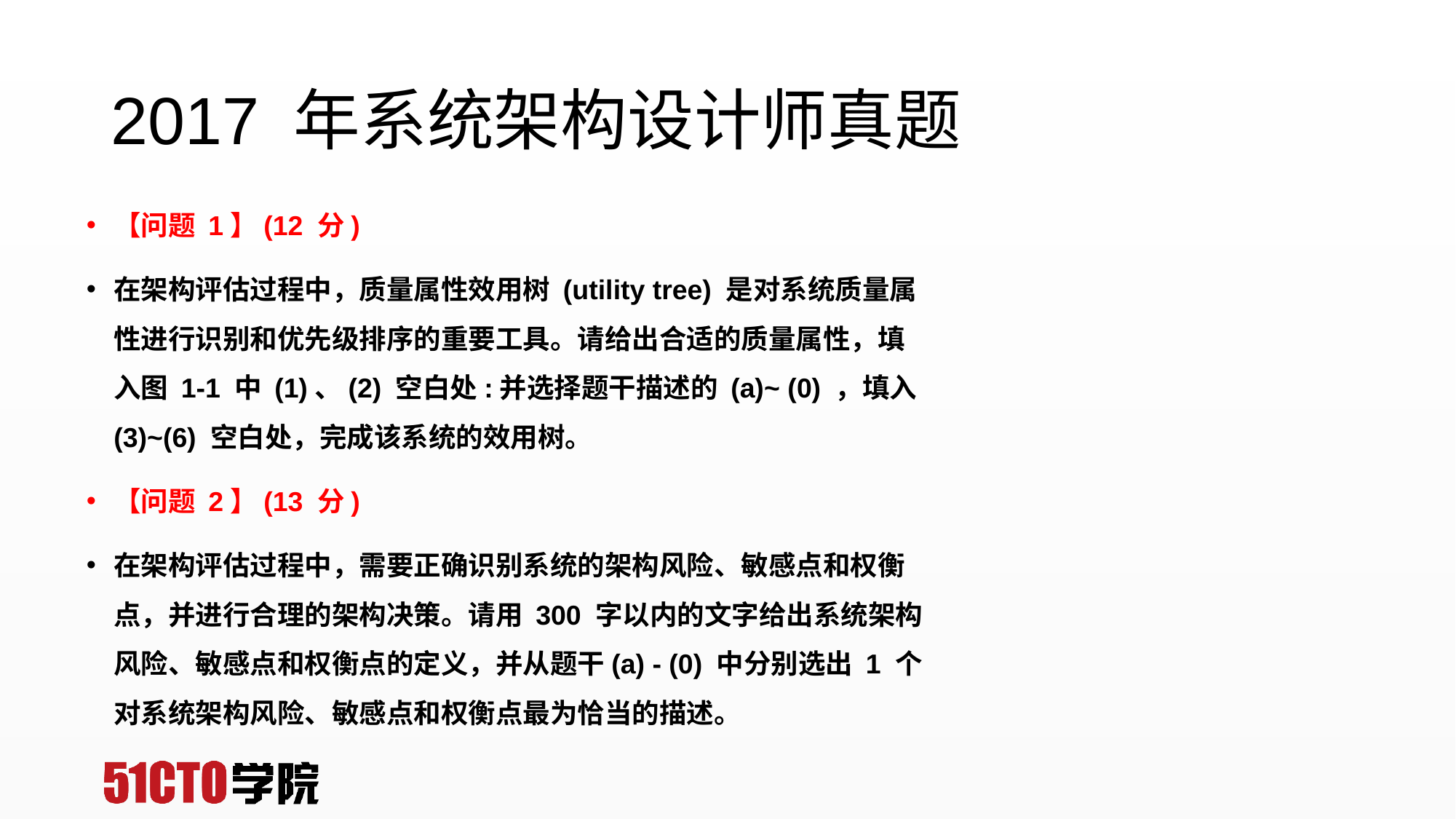

# 2017 年系统架构设计师真题
【问题 1】(12 分)
在架构评估过程中，质量属性效用树 (utility tree) 是对系统质量属性进行识别和优先级排序的重要工具。请给出合适的质量属性，填入图 1-1 中 (1)、(2) 空白处:并选择题干描述的 (a)~ (0) ，填入(3)~(6) 空白处，完成该系统的效用树。
【问题 2】(13 分)
在架构评估过程中，需要正确识别系统的架构风险、敏感点和权衡点，并进行合理的架构决策。请用 300 字以内的文字给出系统架构风险、敏感点和权衡点的定义，并从题干(a) - (0) 中分别选出 1 个对系统架构风险、敏感点和权衡点最为恰当的描述。